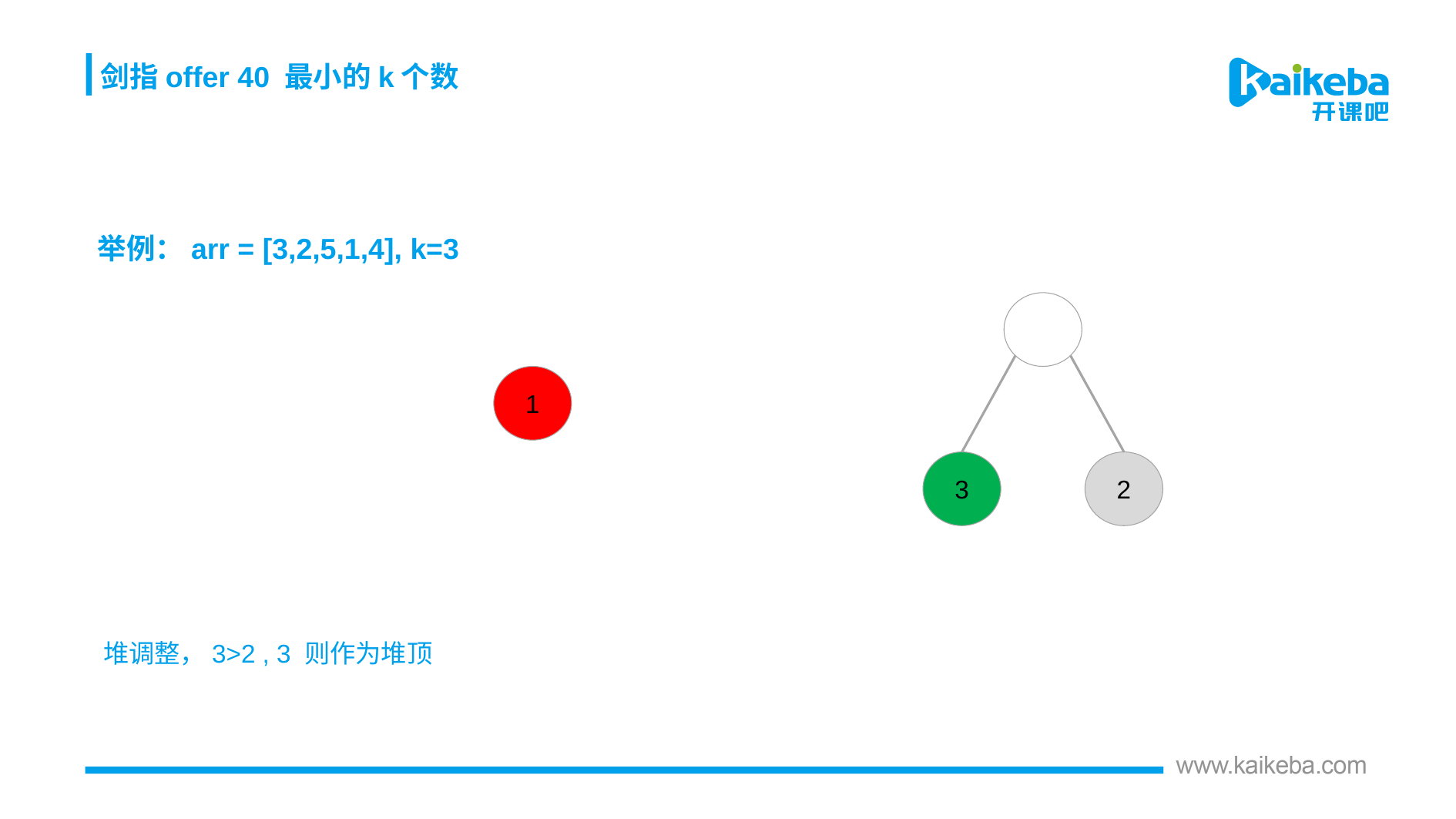

剑指offer 40 最小的k个数
举例：arr = [3,2,5,1,4], k=3

1
3
2
堆调整，3>2 , 3 则作为堆顶